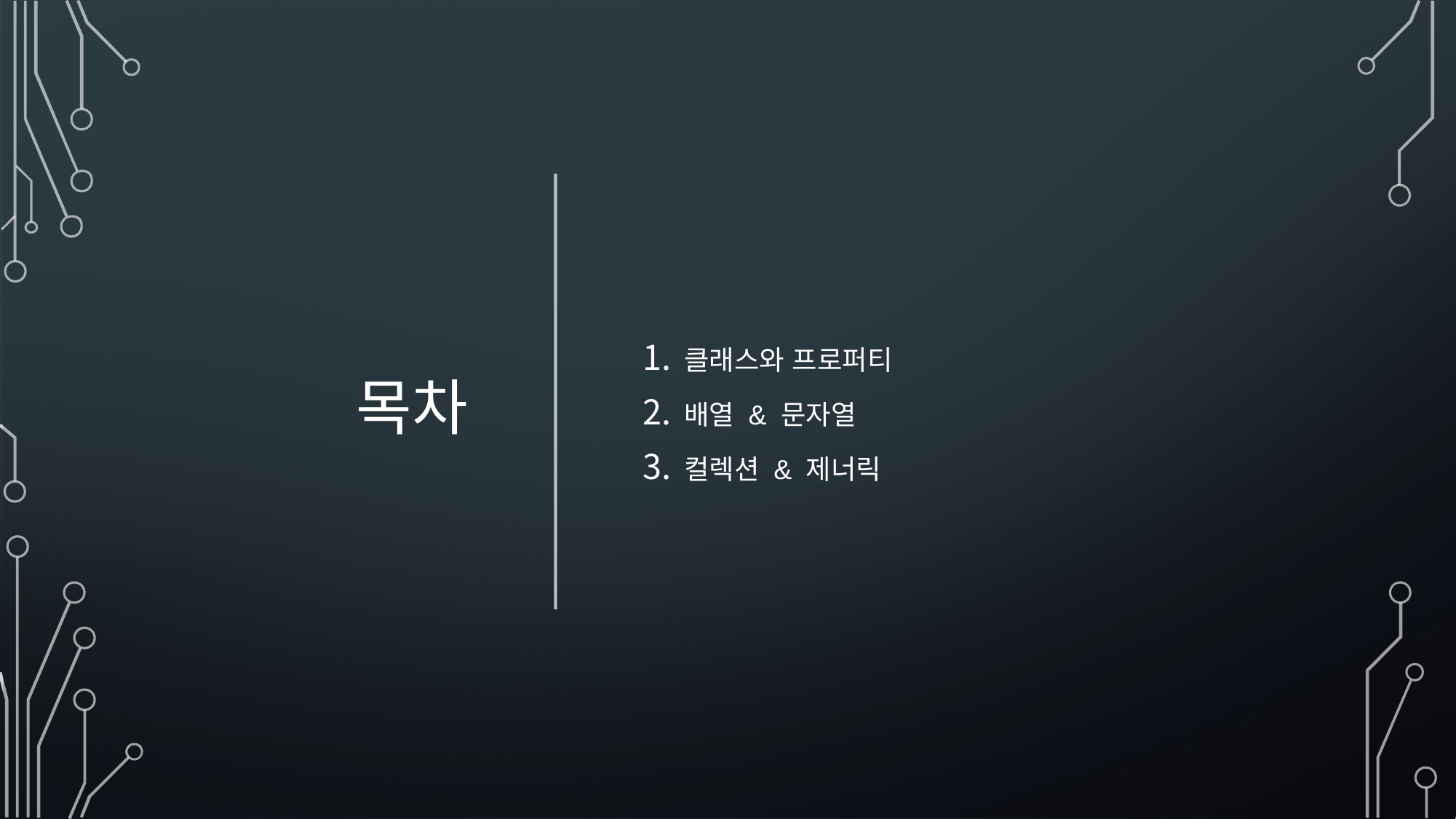

# 목차
클래스와 프로퍼티
배열 & 문자열
컬렉션 & 제너릭